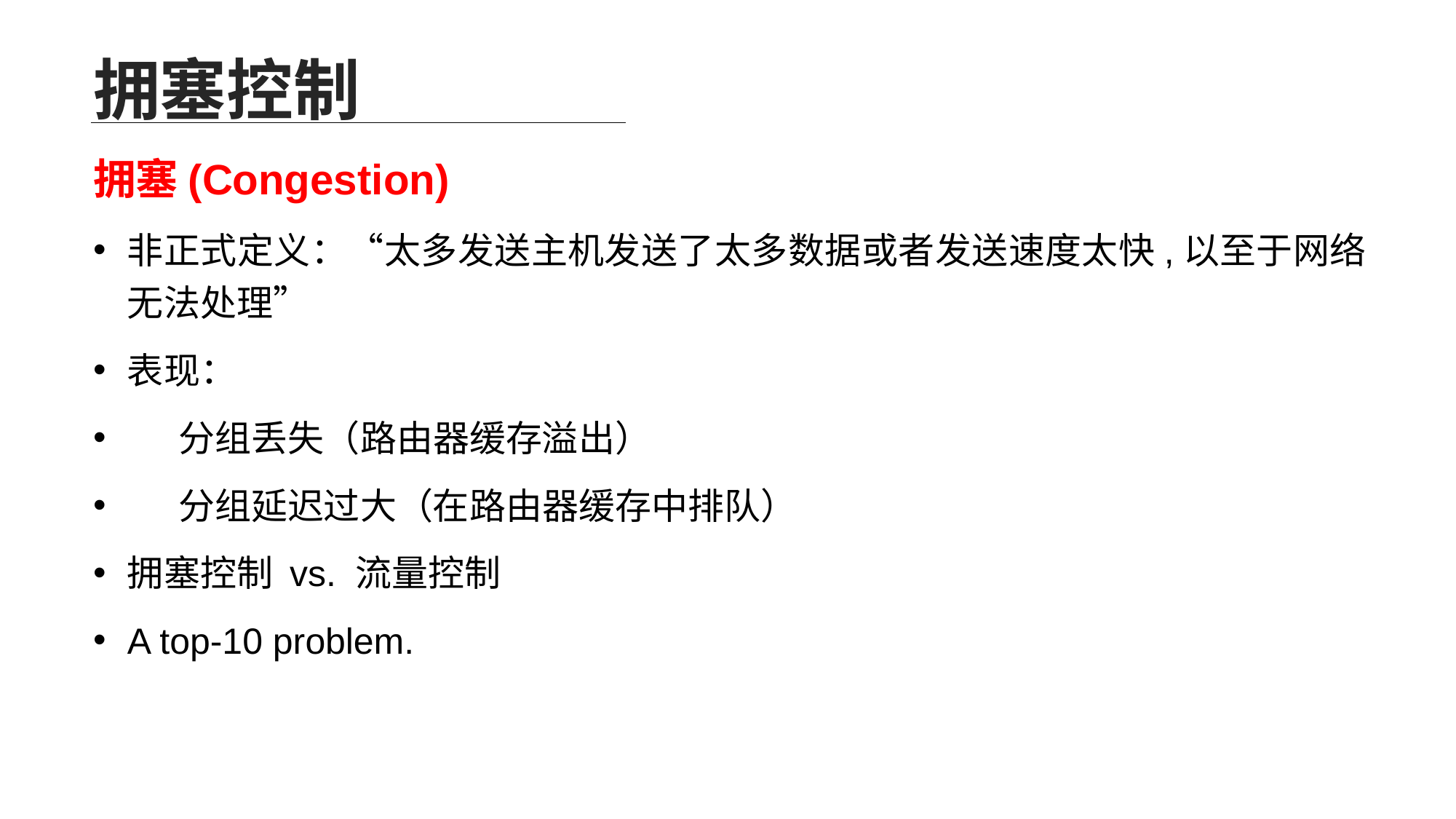

# 拥塞控制
拥塞(Congestion)
非正式定义：“太多发送主机发送了太多数据或者发送速度太快,以至于网络无法处理”
表现：
      分组丢失（路由器缓存溢出）
      分组延迟过大（在路由器缓存中排队）
拥塞控制 vs. 流量控制
A top-10 problem.